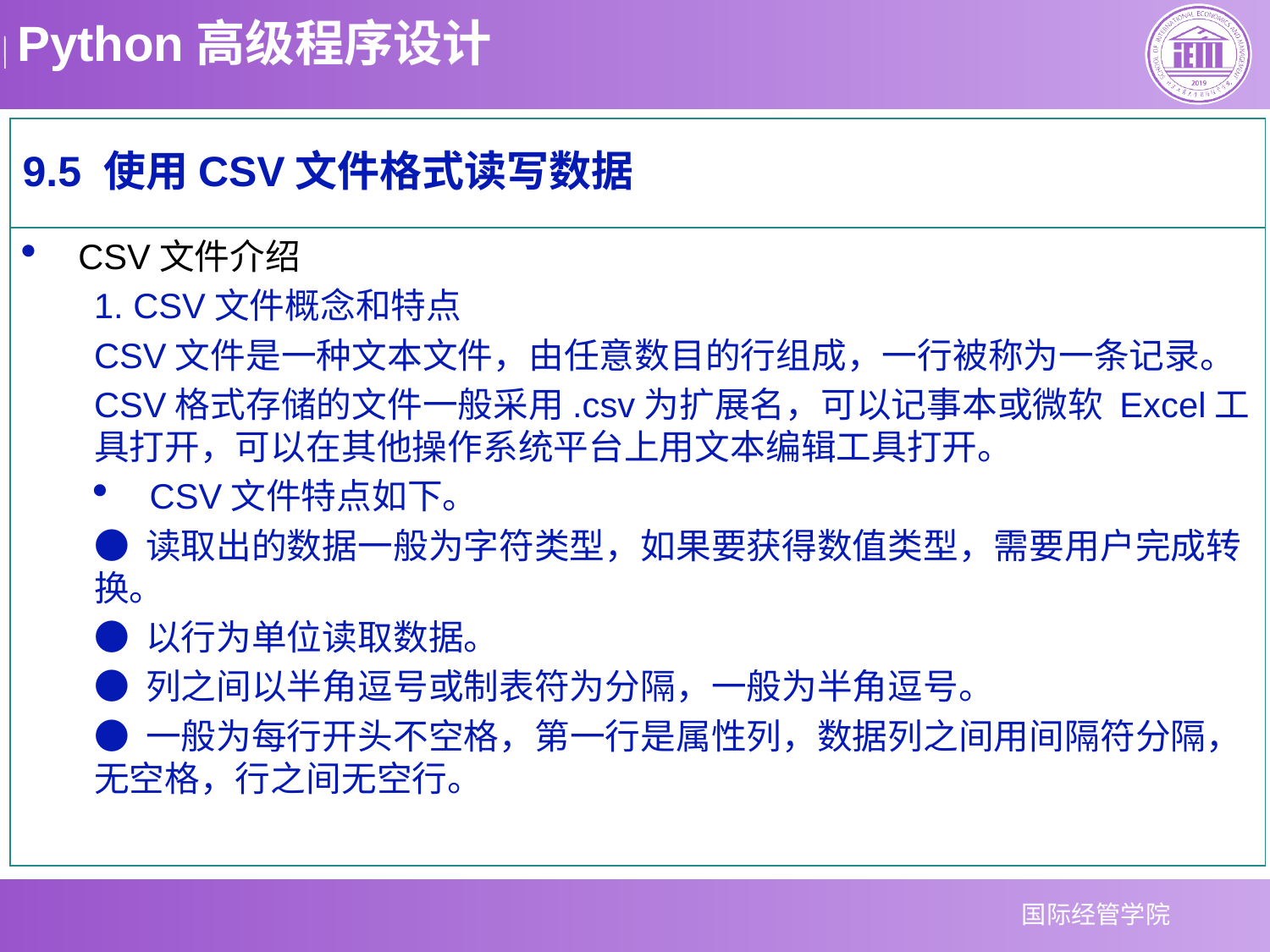

9.5 使用CSV文件格式读写数据
CSV文件介绍
1. CSV文件概念和特点
CSV文件是一种文本文件，由任意数目的行组成，一行被称为一条记录。
CSV格式存储的文件一般采用.csv为扩展名，可以记事本或微软 Excel工具打开，可以在其他操作系统平台上用文本编辑工具打开。
CSV文件特点如下。
● 读取出的数据一般为字符类型，如果要获得数值类型，需要用户完成转换。
● 以行为单位读取数据。
● 列之间以半角逗号或制表符为分隔，一般为半角逗号。
● 一般为每行开头不空格，第一行是属性列，数据列之间用间隔符分隔，无空格，行之间无空行。